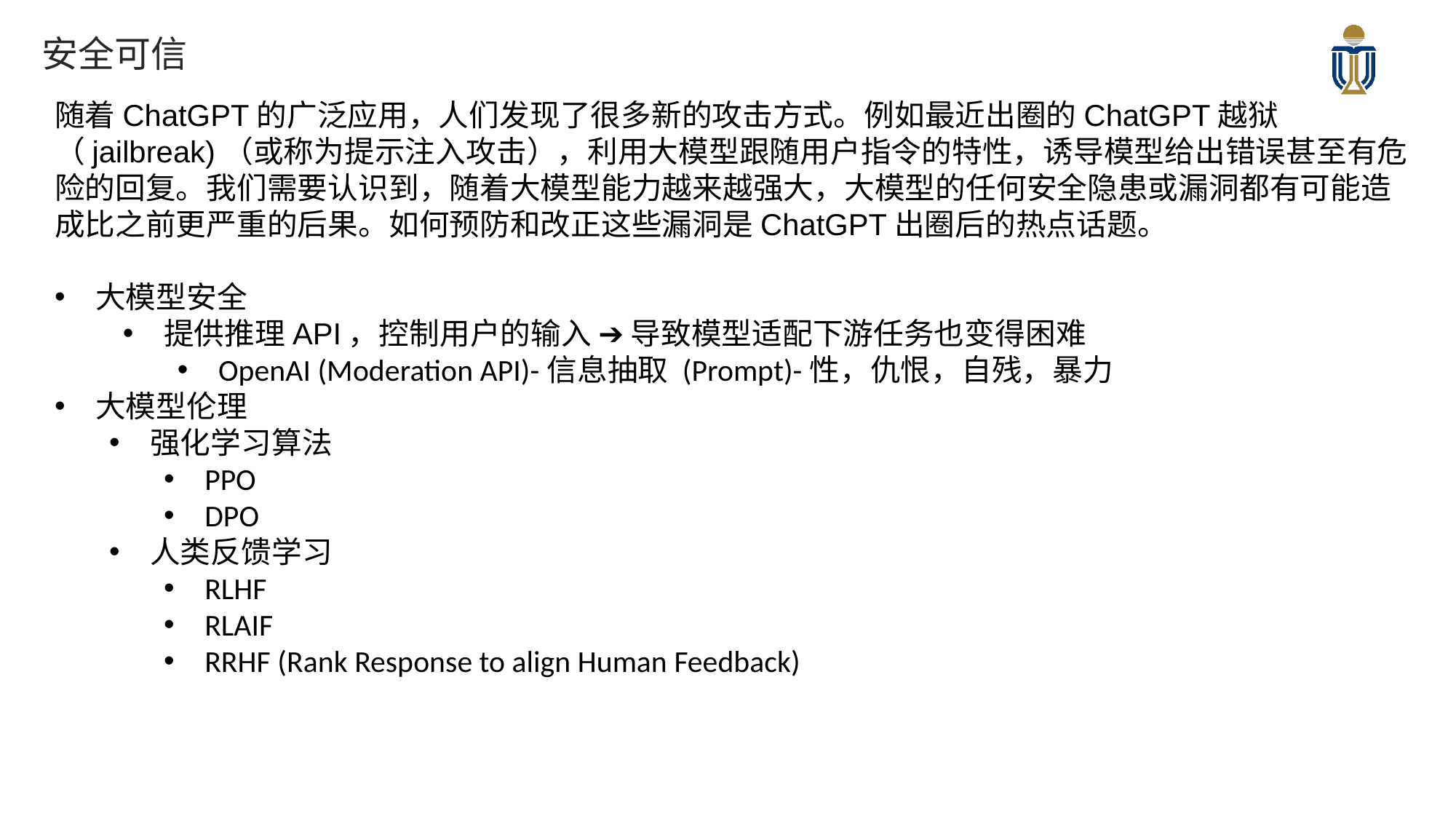

# 安全可信
随着ChatGPT的广泛应用，人们发现了很多新的攻击方式。例如最近出圈的ChatGPT越狱（jailbreak)（或称为提示注入攻击），利用大模型跟随用户指令的特性，诱导模型给出错误甚至有危险的回复。我们需要认识到，随着大模型能力越来越强大，大模型的任何安全隐患或漏洞都有可能造成比之前更严重的后果。如何预防和改正这些漏洞是ChatGPT出圈后的热点话题。

大模型安全
提供推理API，控制用户的输入 ➔ 导致模型适配下游任务也变得困难
OpenAI (Moderation API)-信息抽取 (Prompt)-性，仇恨，自残，暴力
大模型伦理
强化学习算法
PPO
DPO
人类反馈学习
RLHF
RLAIF
RRHF (Rank Response to align Human Feedback)